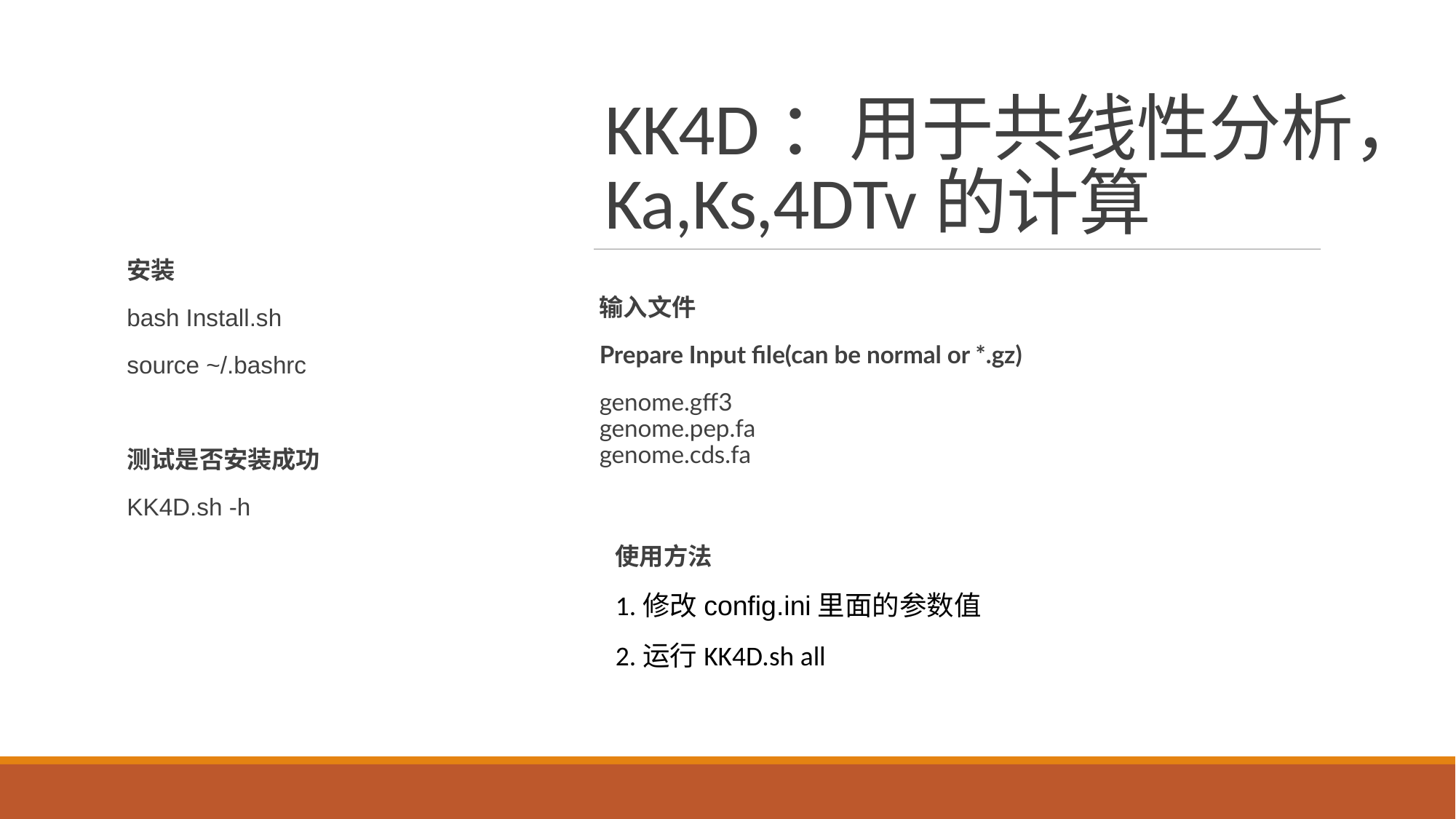

# KK4D：用于共线性分析，Ka,Ks,4DTv的计算
安装
bash Install.sh
source ~/.bashrc

测试是否安装成功
KK4D.sh -h

输入文件
Prepare Input file(can be normal or *.gz)
genome.gff3
genome.pep.fa
genome.cds.fa
使用方法
1.修改config.ini里面的参数值
2.运行KK4D.sh all